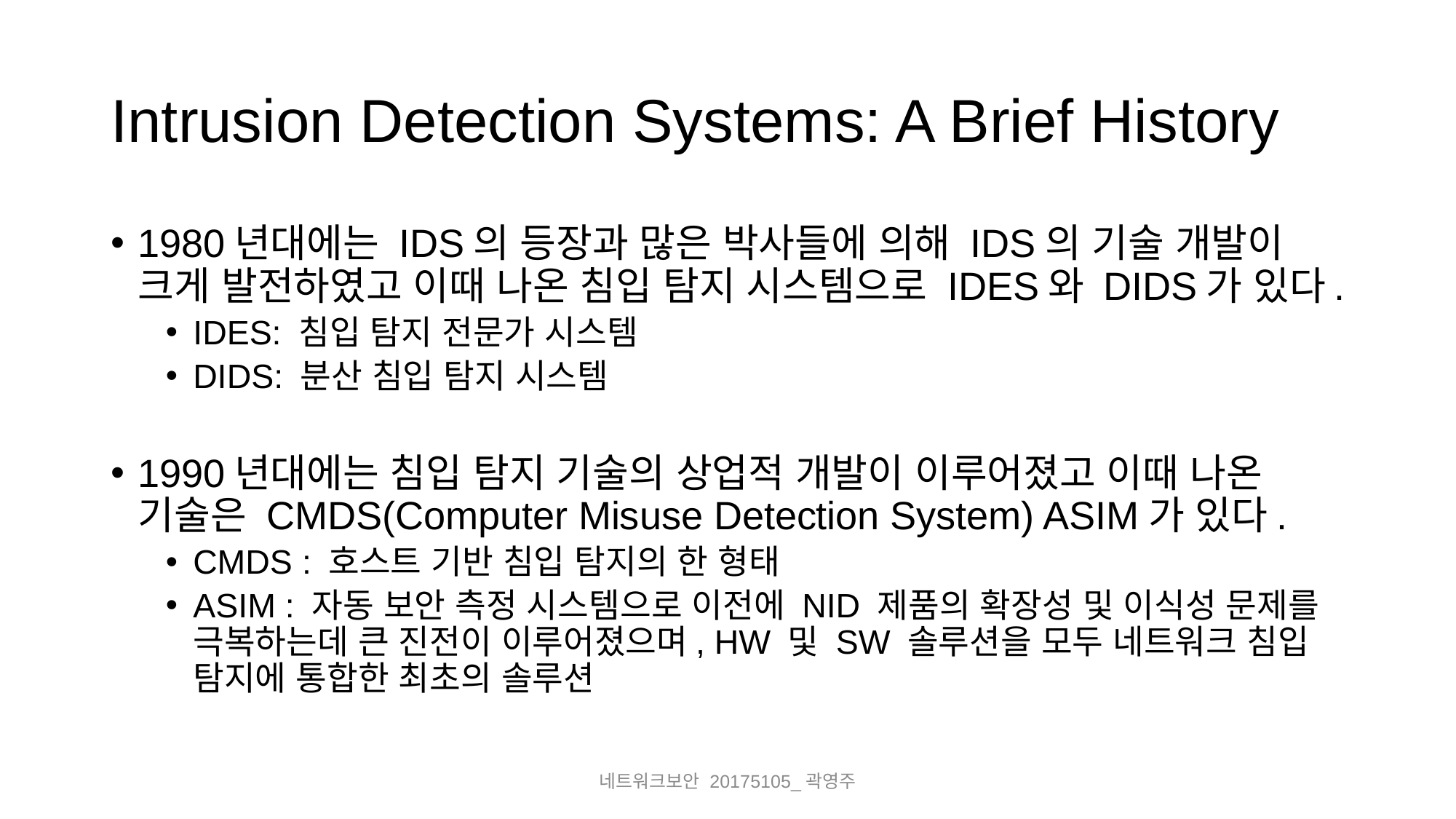

# Intrusion Detection Systems: A Brief History
1980년대에는 IDS의 등장과 많은 박사들에 의해 IDS의 기술 개발이 크게 발전하였고 이때 나온 침입 탐지 시스템으로 IDES와 DIDS가 있다.
IDES: 침입 탐지 전문가 시스템
DIDS: 분산 침입 탐지 시스템

1990년대에는 침입 탐지 기술의 상업적 개발이 이루어졌고 이때 나온 기술은 CMDS(Computer Misuse Detection System) ASIM가 있다.
CMDS : 호스트 기반 침입 탐지의 한 형태
ASIM : 자동 보안 측정 시스템으로 이전에 NID 제품의 확장성 및 이식성 문제를 극복하는데 큰 진전이 이루어졌으며, HW 및 SW 솔루션을 모두 네트워크 침입 탐지에 통합한 최초의 솔루션
네트워크보안 20175105_곽영주